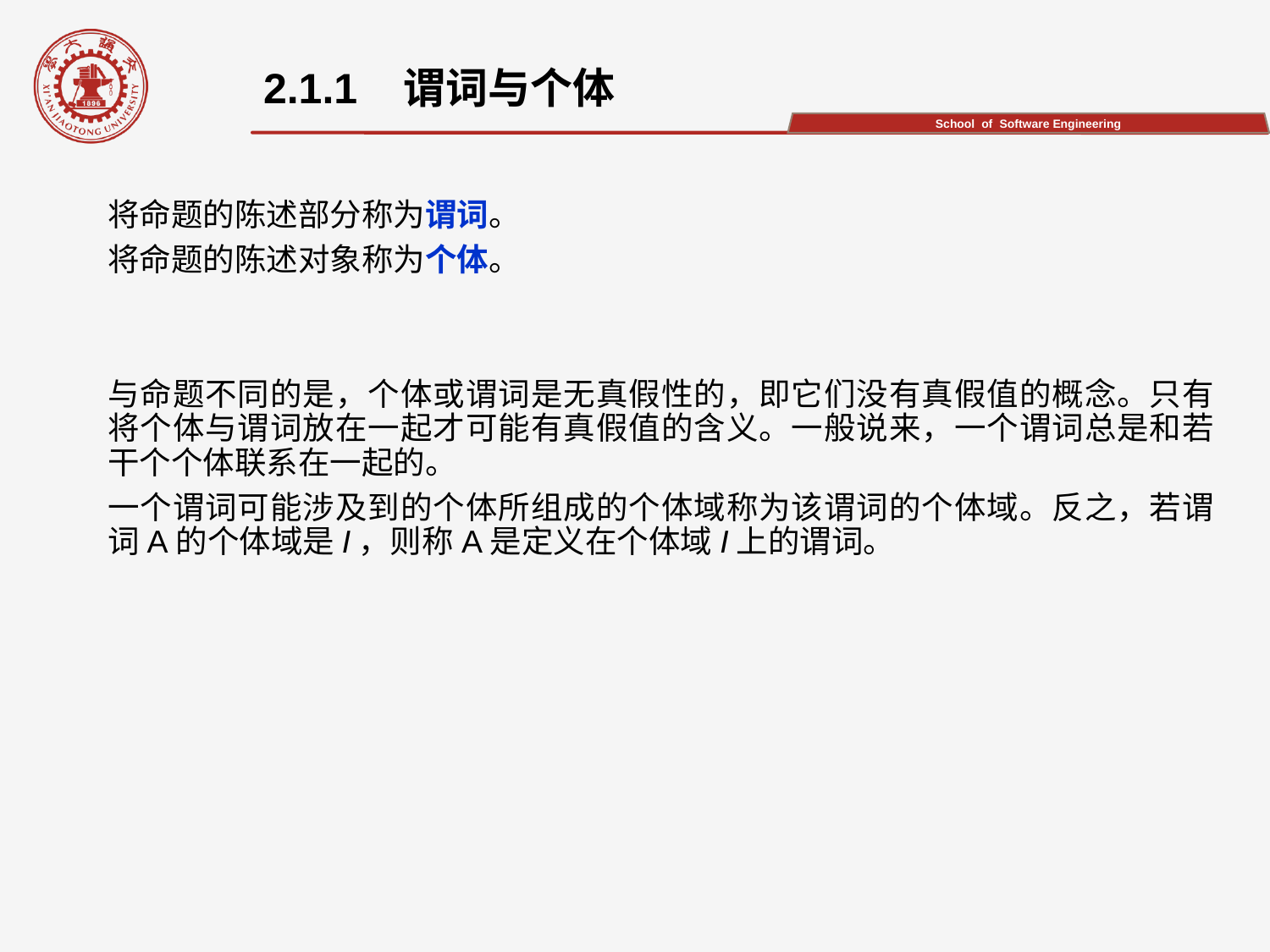

2.1.1   谓词与个体
将命题的陈述部分称为谓词。
将命题的陈述对象称为个体。

与命题不同的是，个体或谓词是无真假性的，即它们没有真假值的概念。只有将个体与谓词放在一起才可能有真假值的含义。一般说来，一个谓词总是和若干个个体联系在一起的。
一个谓词可能涉及到的个体所组成的个体域称为该谓词的个体域。反之，若谓词A的个体域是I，则称A是定义在个体域I上的谓词。